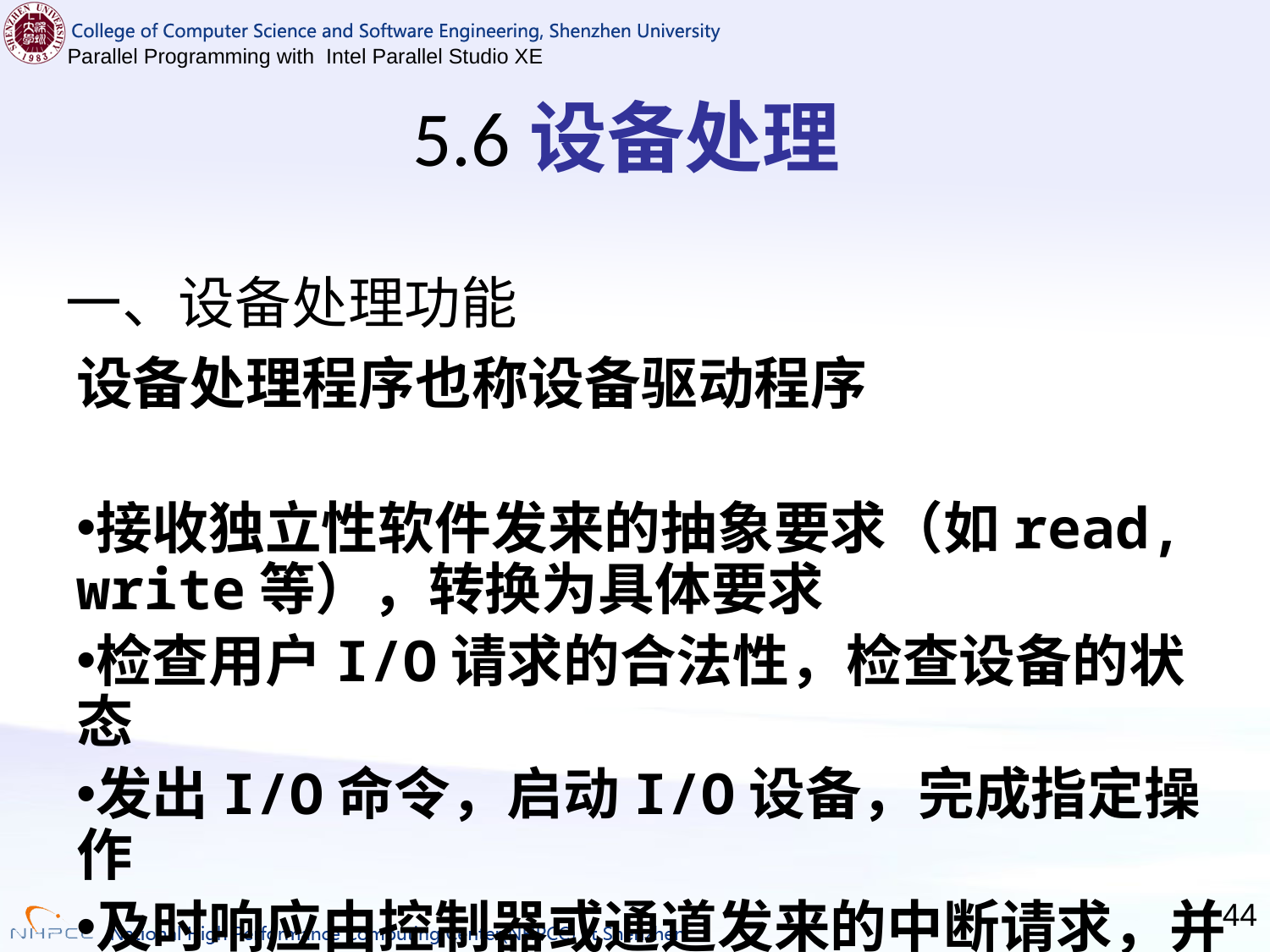

5.6设备处理
# 一、设备处理功能
设备处理程序也称设备驱动程序

接收独立性软件发来的抽象要求（如read, write等），转换为具体要求
检查用户I/O请求的合法性，检查设备的状态
发出I/O命令，启动I/O设备，完成指定操作
及时响应由控制器或通道发来的中断请求，并作出相应处理
44